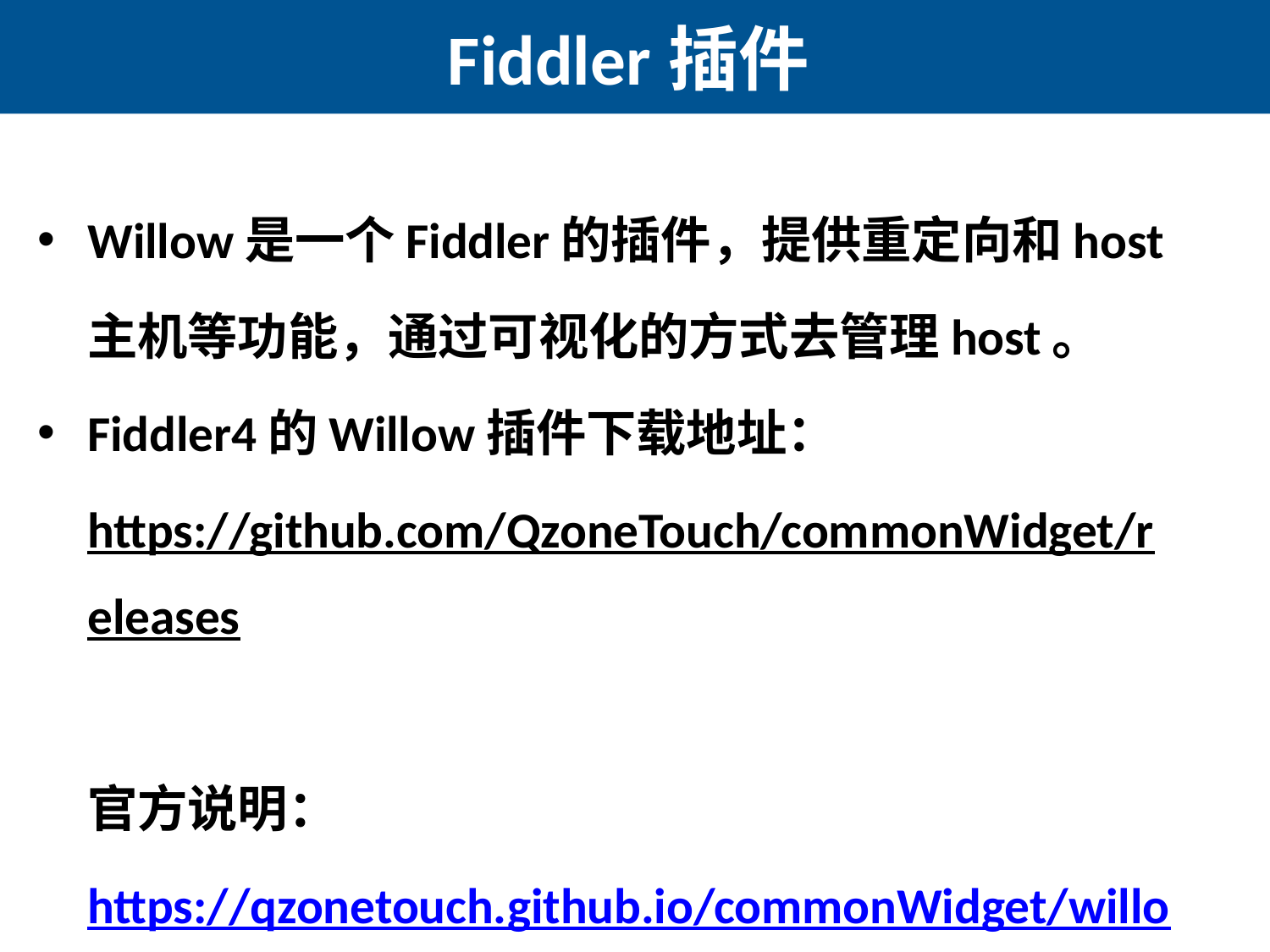

# Fiddler插件
Willow是一个Fiddler的插件，提供重定向和host主机等功能，通过可视化的方式去管理host。
Fiddler4的Willow插件下载地址：https://github.com/QzoneTouch/commonWidget/releases
官方说明：https://qzonetouch.github.io/commonWidget/willow